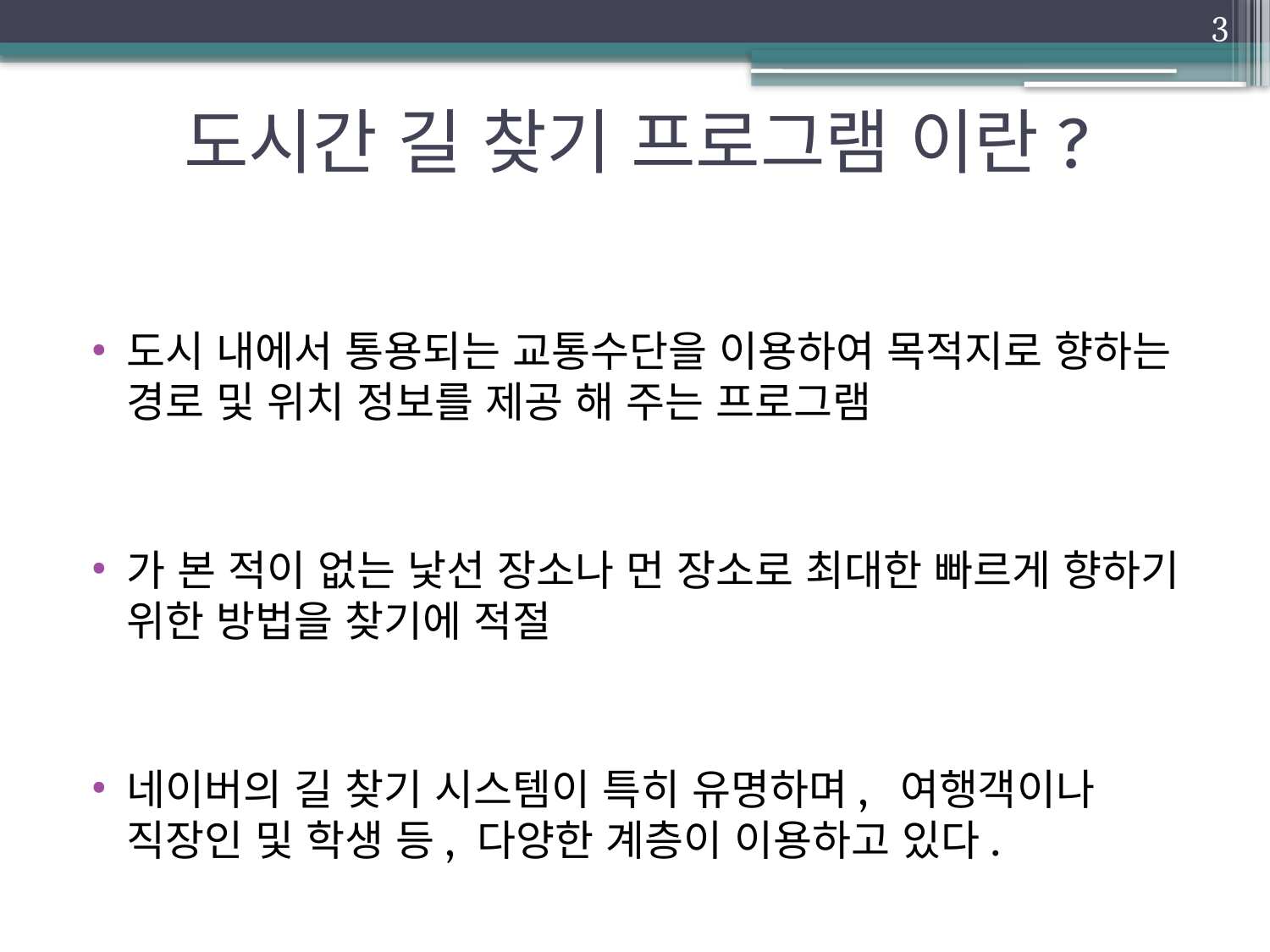

3
# 도시간 길 찾기 프로그램 이란?

도시 내에서 통용되는 교통수단을 이용하여 목적지로 향하는 경로 및 위치 정보를 제공 해 주는 프로그램

가 본 적이 없는 낯선 장소나 먼 장소로 최대한 빠르게 향하기 위한 방법을 찾기에 적절

네이버의 길 찾기 시스템이 특히 유명하며,  여행객이나 직장인 및 학생 등, 다양한 계층이 이용하고 있다.